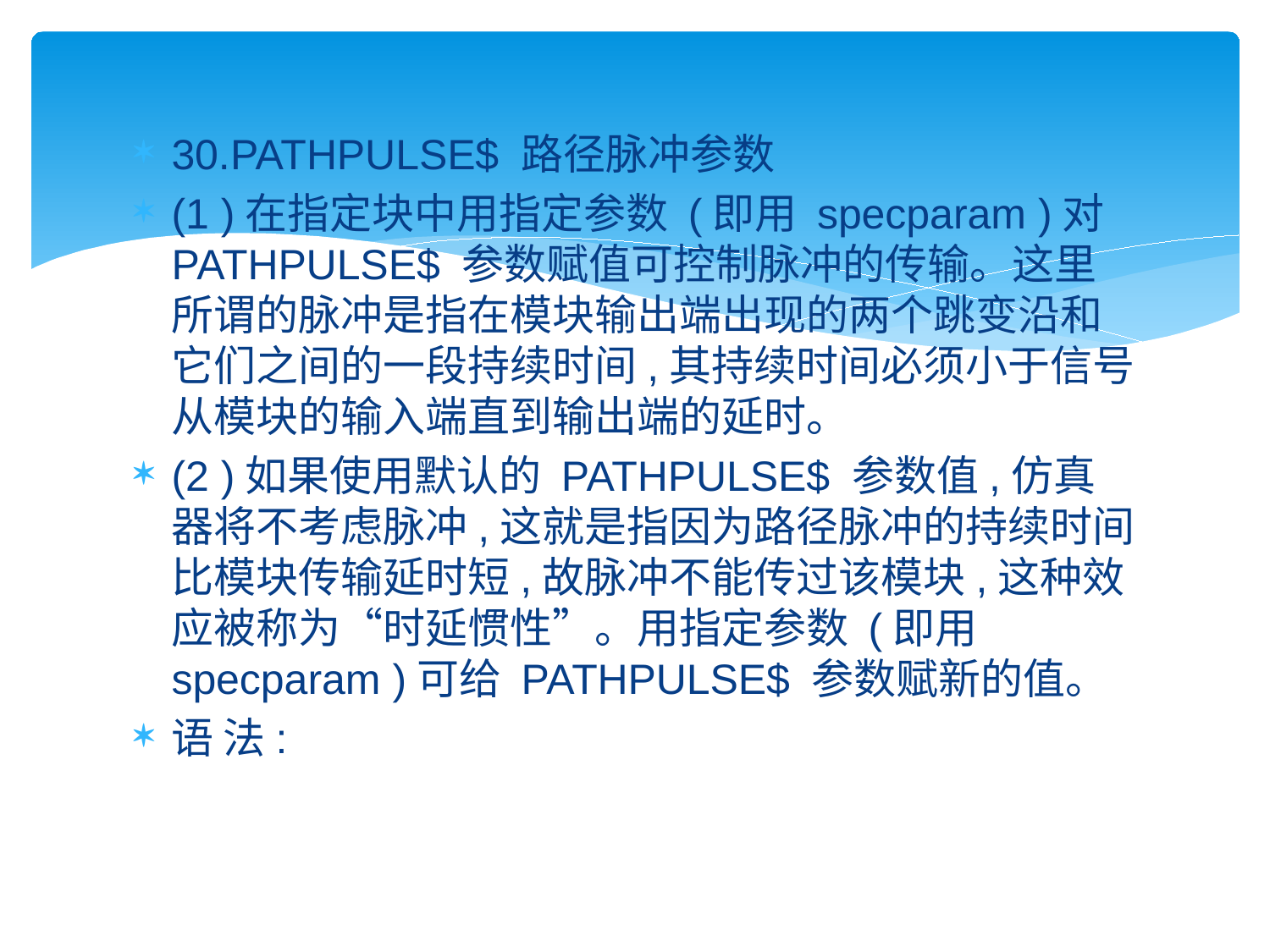

#
30.PATHPULSE$ 路径脉冲参数
(1 )在指定块中用指定参数 (即用 specparam )对 PATHPULSE$ 参数赋值可控制脉冲的传输。这里所谓的脉冲是指在模块输出端出现的两个跳变沿和它们之间的一段持续时间,其持续时间必须小于信号从模块的输入端直到输出端的延时。
(2 )如果使用默认的 PATHPULSE$ 参数值,仿真器将不考虑脉冲,这就是指因为路径脉冲的持续时间比模块传输延时短,故脉冲不能传过该模块,这种效应被称为“时延惯性”。用指定参数 (即用 specparam )可给 PATHPULSE$ 参数赋新的值。
语 法: